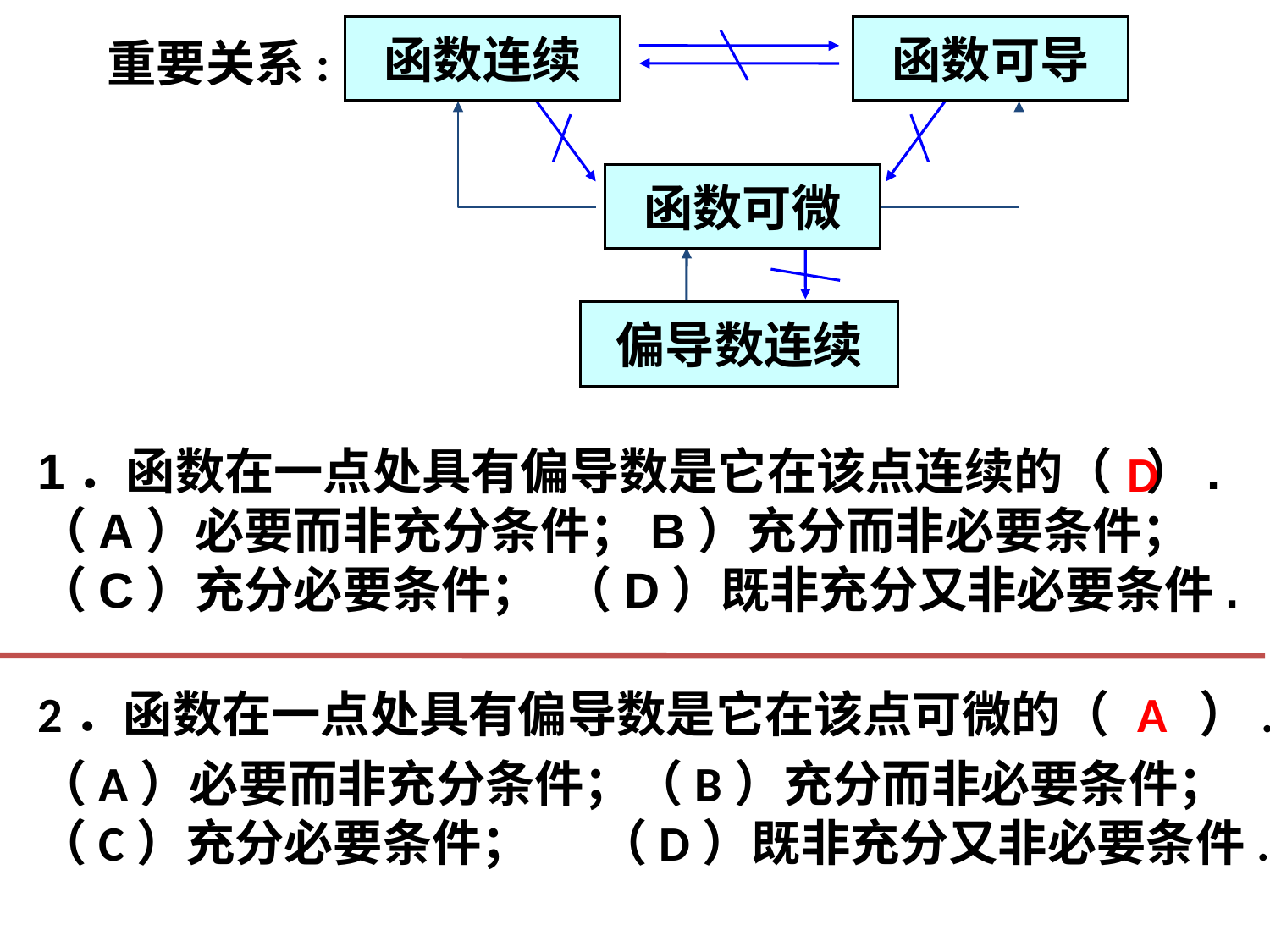

函数连续
函数可导
函数可微
偏导数连续
重要关系:

1．函数在一点处具有偏导数是它在该点连续的（   ）.
（A）必要而非充分条件；B）充分而非必要条件；
（C）充分必要条件；  （D）既非充分又非必要条件.
D

A
2．函数在一点处具有偏导数是它在该点可微的（        ）.
（A）必要而非充分条件；（B）充分而非必要条件；
（C）充分必要条件；      （D）既非充分又非必要条件.